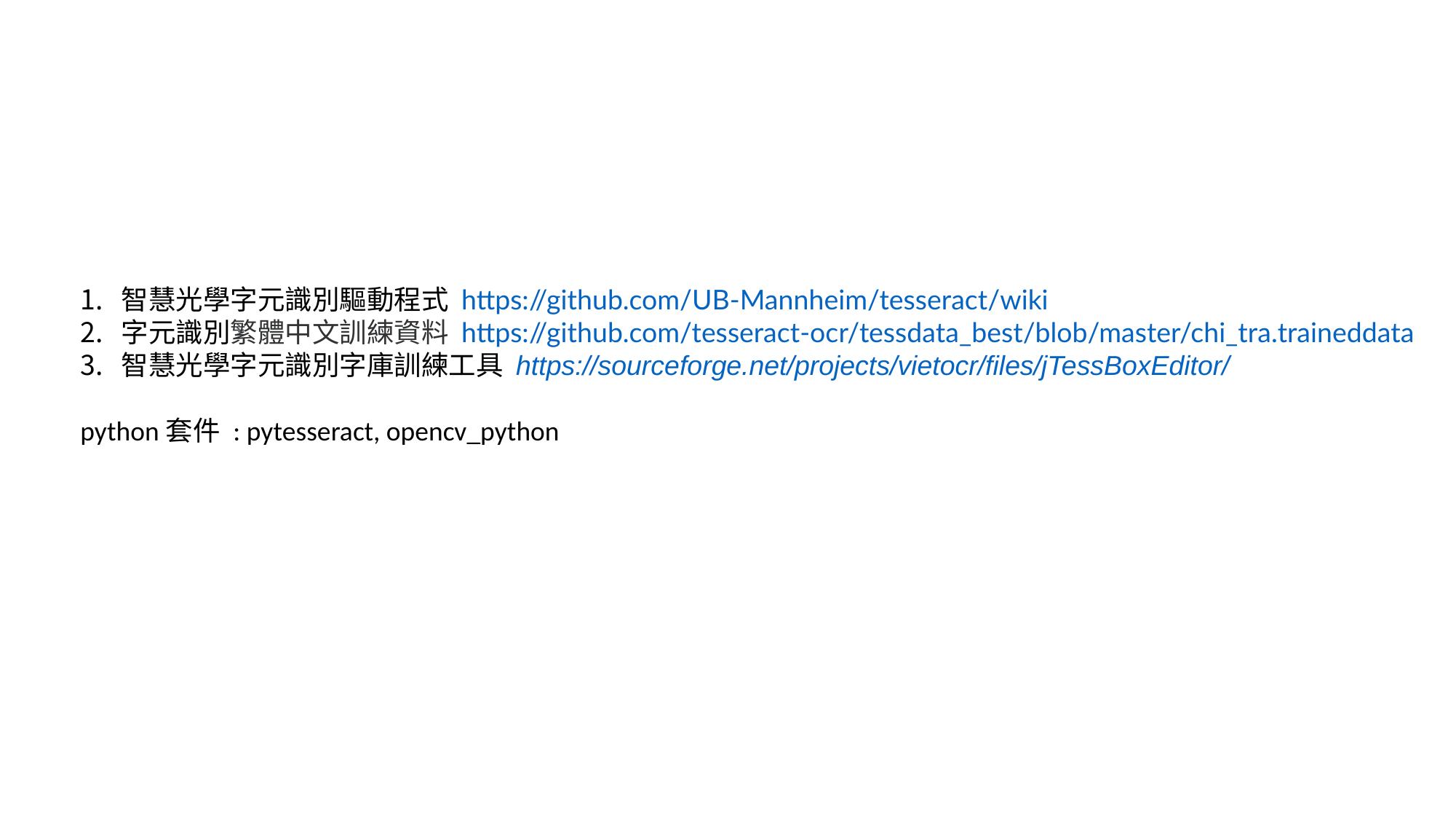

智慧光學字元識別驅動程式 https://github.com/UB-Mannheim/tesseract/wiki
字元識別繁體中文訓練資料 https://github.com/tesseract-ocr/tessdata_best/blob/master/chi_tra.traineddata
智慧光學字元識別字庫訓練工具 https://sourceforge.net/projects/vietocr/files/jTessBoxEditor/

python套件 : pytesseract, opencv_python